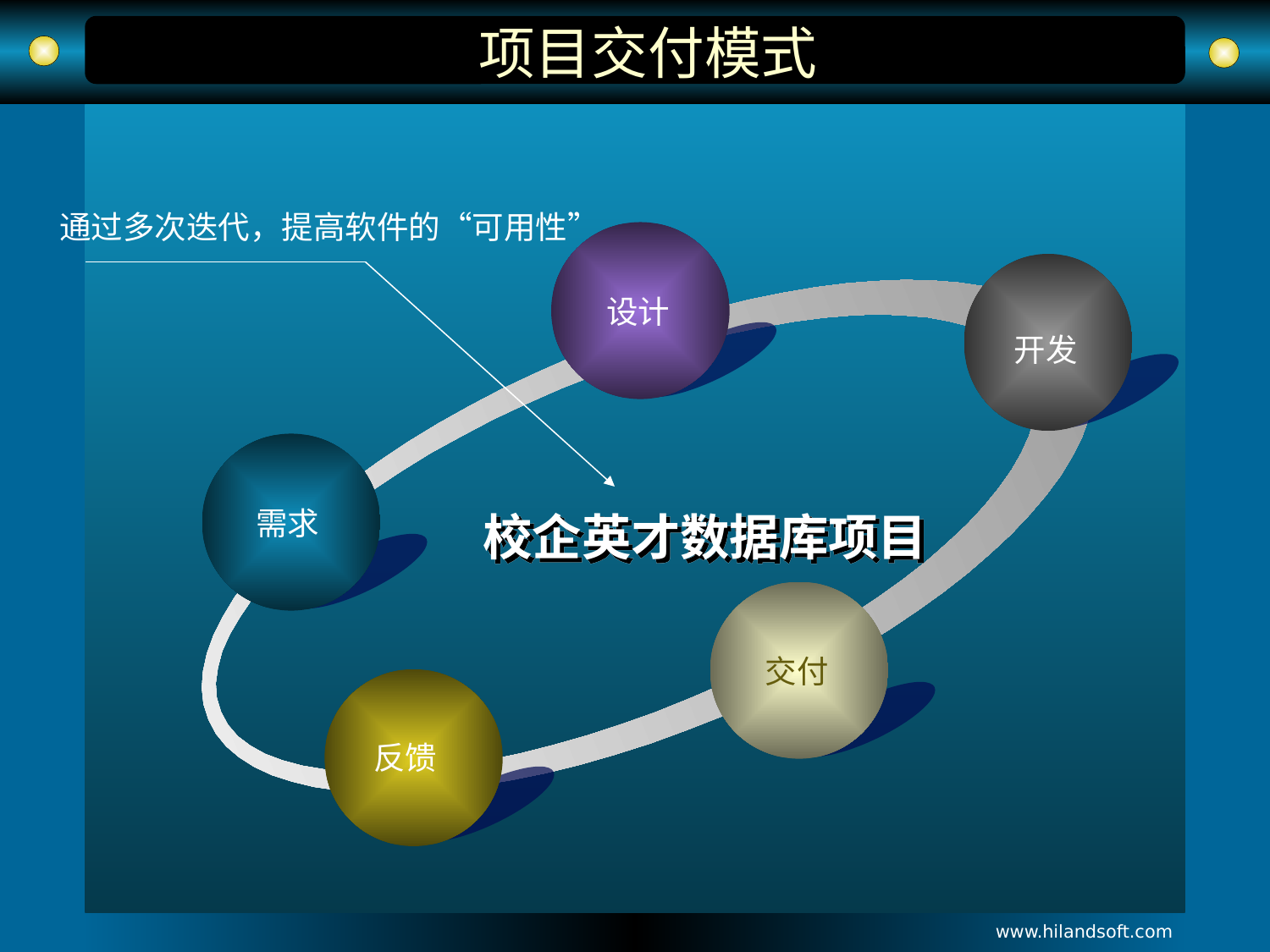

# 项目交付模式
通过多次迭代，提高软件的“可用性”

设计
开发

需求
校企英才数据库项目

交付

反馈

www.hilandsoft.com